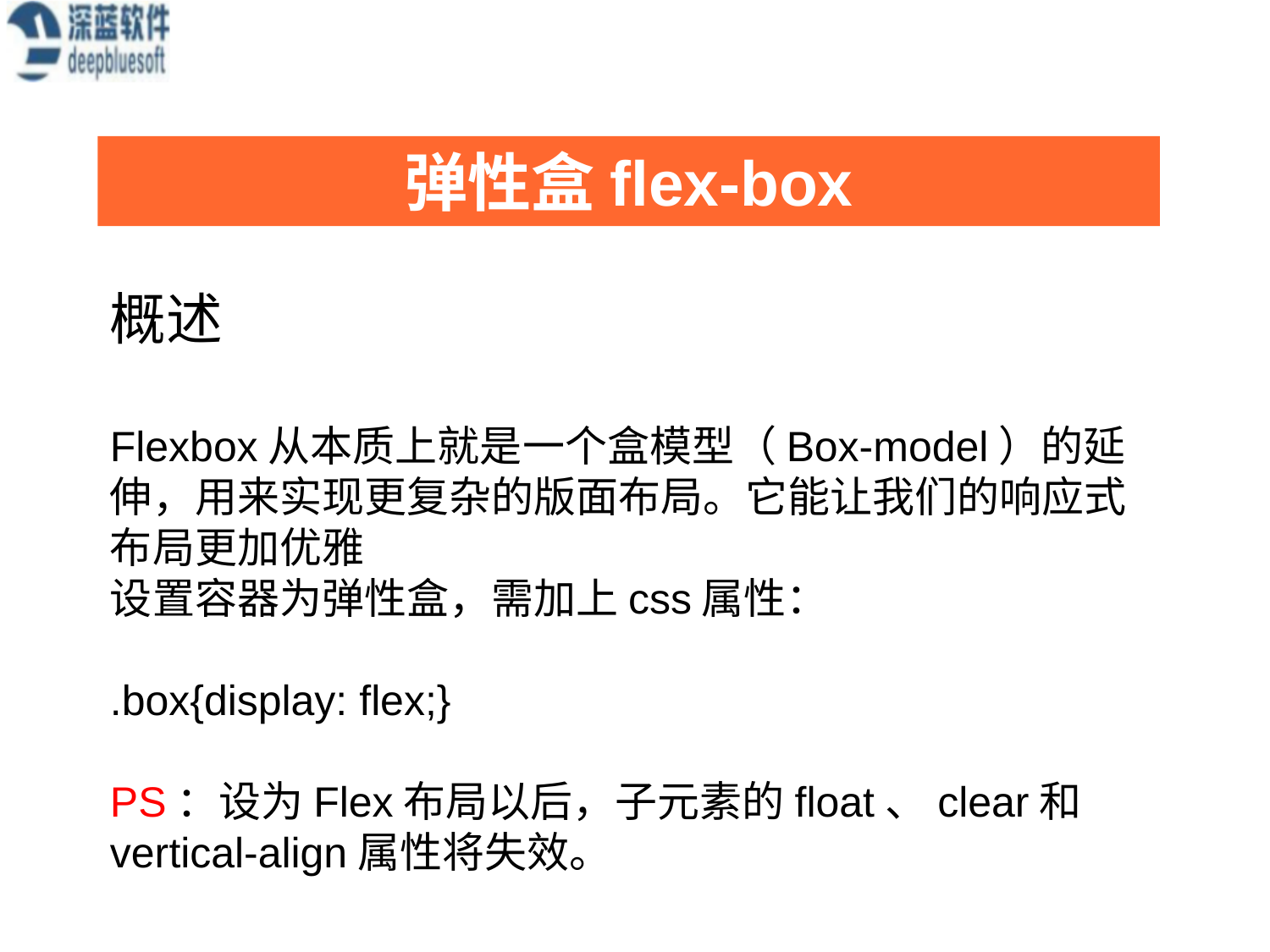

弹性盒flex-box

概述

Flexbox从本质上就是一个盒模型（Box-model）的延伸，用来实现更复杂的版面布局。它能让我们的响应式布局更加优雅
设置容器为弹性盒，需加上css属性：

.box{display: flex;}

PS：设为Flex布局以后，子元素的float、clear和vertical-align属性将失效。